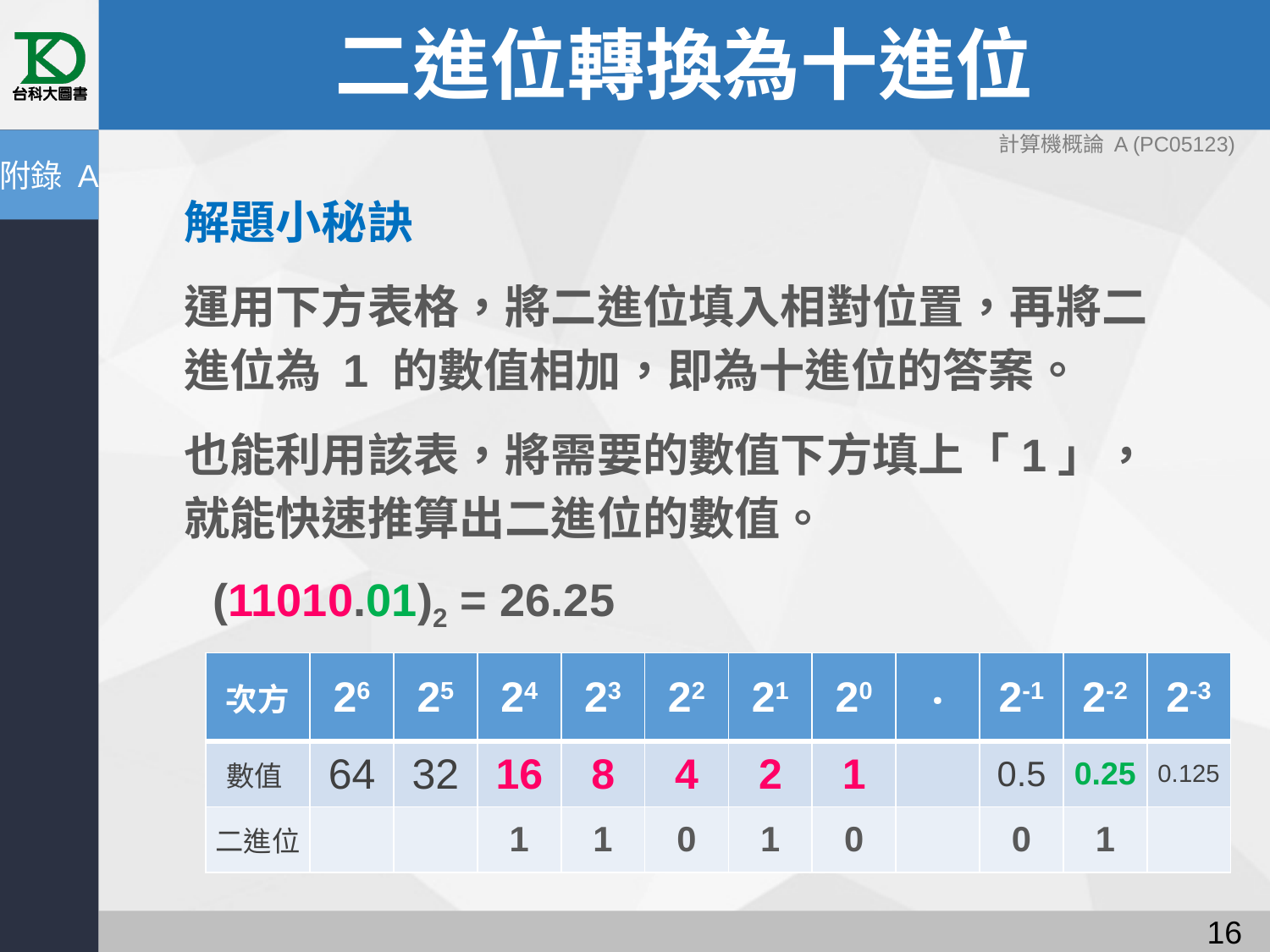

# 二進位轉換為十進位
計算機概論 A (PC05123)
附錄 A
解題小秘訣
運用下方表格，將二進位填入相對位置，再將二進位為 1 的數值相加，即為十進位的答案。
也能利用該表，將需要的數值下方填上「1」，就能快速推算出二進位的數值。
(11010.01)2 = 26.25
| 次方 | 26 | 25 | 24 | 23 | 22 | 21 | 20 | ‧ | 2-1 | 2-2 | 2-3 |
| --- | --- | --- | --- | --- | --- | --- | --- | --- | --- | --- | --- |
| 數值 | 64 | 32 | 16 | 8 | 4 | 2 | 1 |  | 0.5 | 0.25 | 0.125 |
| 二進位 |  |  | 1 | 1 | 0 | 1 | 0 |  | 0 | 1 |  |
16